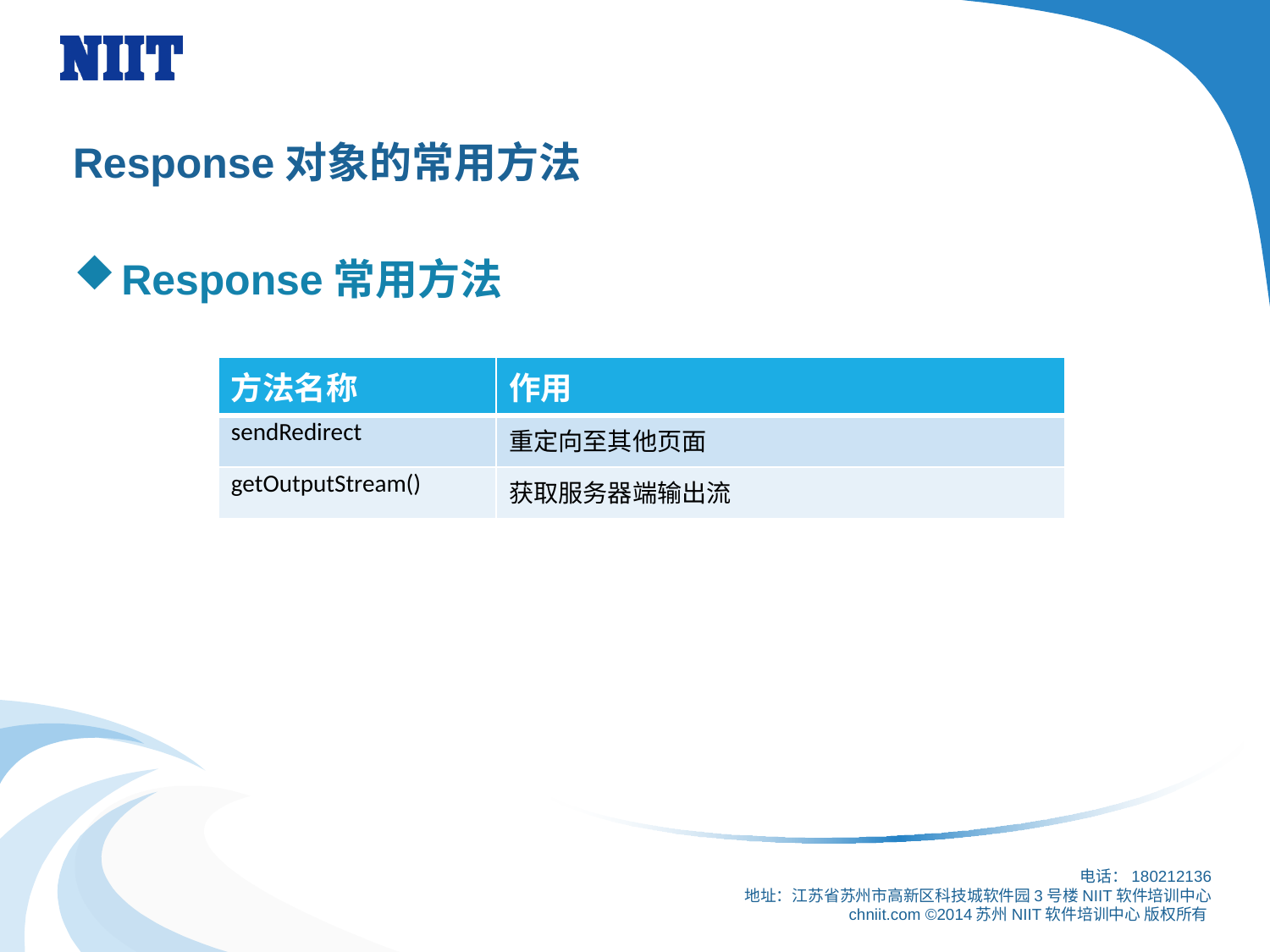

# Response对象的常用方法
Response常用方法
| 方法名称 | 作用 |
| --- | --- |
| sendRedirect | 重定向至其他页面 |
| getOutputStream() | 获取服务器端输出流 |